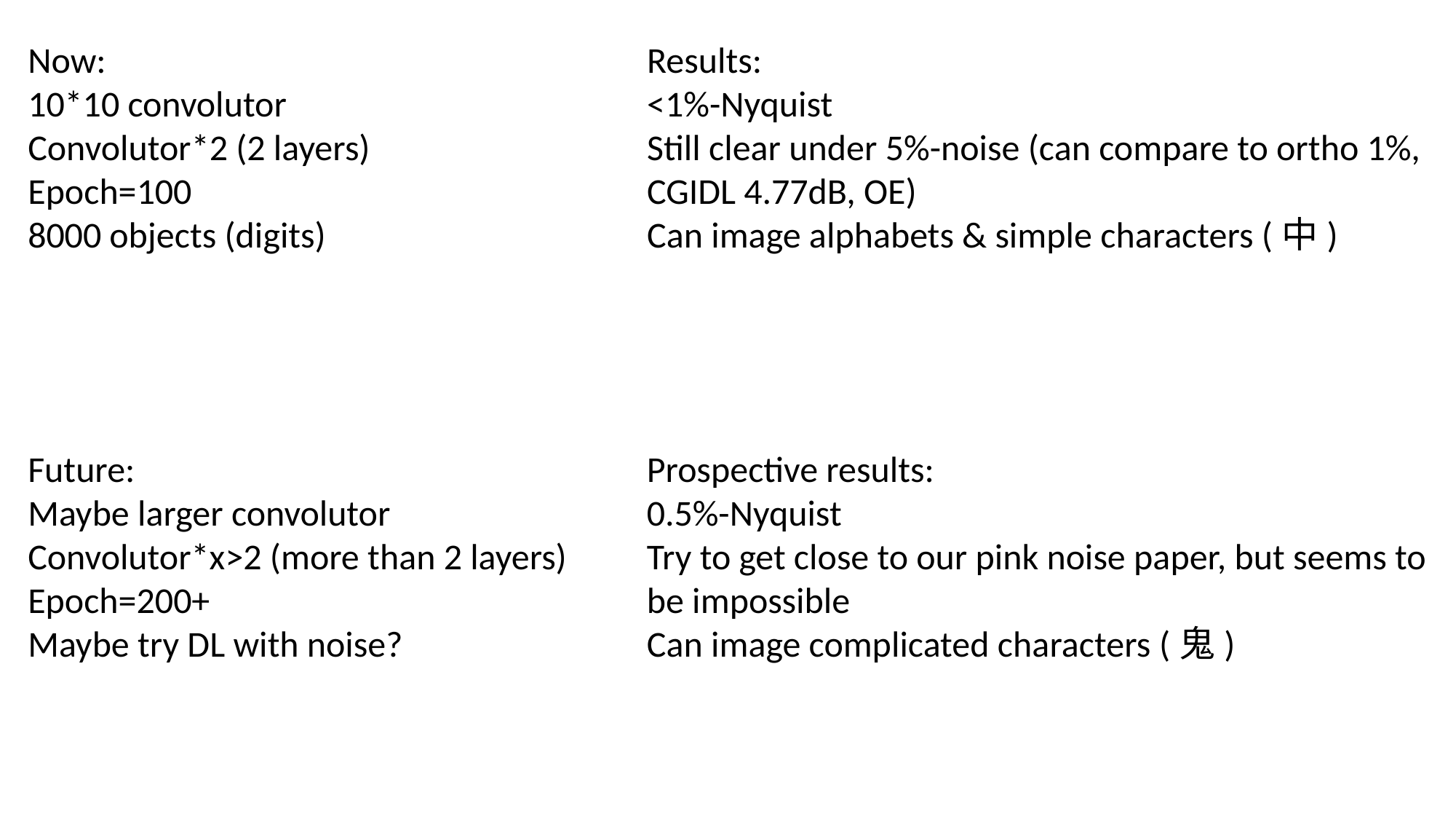

Now:
10*10 convolutor
Convolutor*2 (2 layers)
Epoch=100
8000 objects (digits)
Results:
<1%-Nyquist
Still clear under 5%-noise (can compare to ortho 1%, CGIDL 4.77dB, OE)
Can image alphabets & simple characters (中)
Future:
Maybe larger convolutor
Convolutor*x>2 (more than 2 layers)
Epoch=200+
Maybe try DL with noise?
Prospective results:
0.5%-Nyquist
Try to get close to our pink noise paper, but seems to be impossible
Can image complicated characters (鬼)